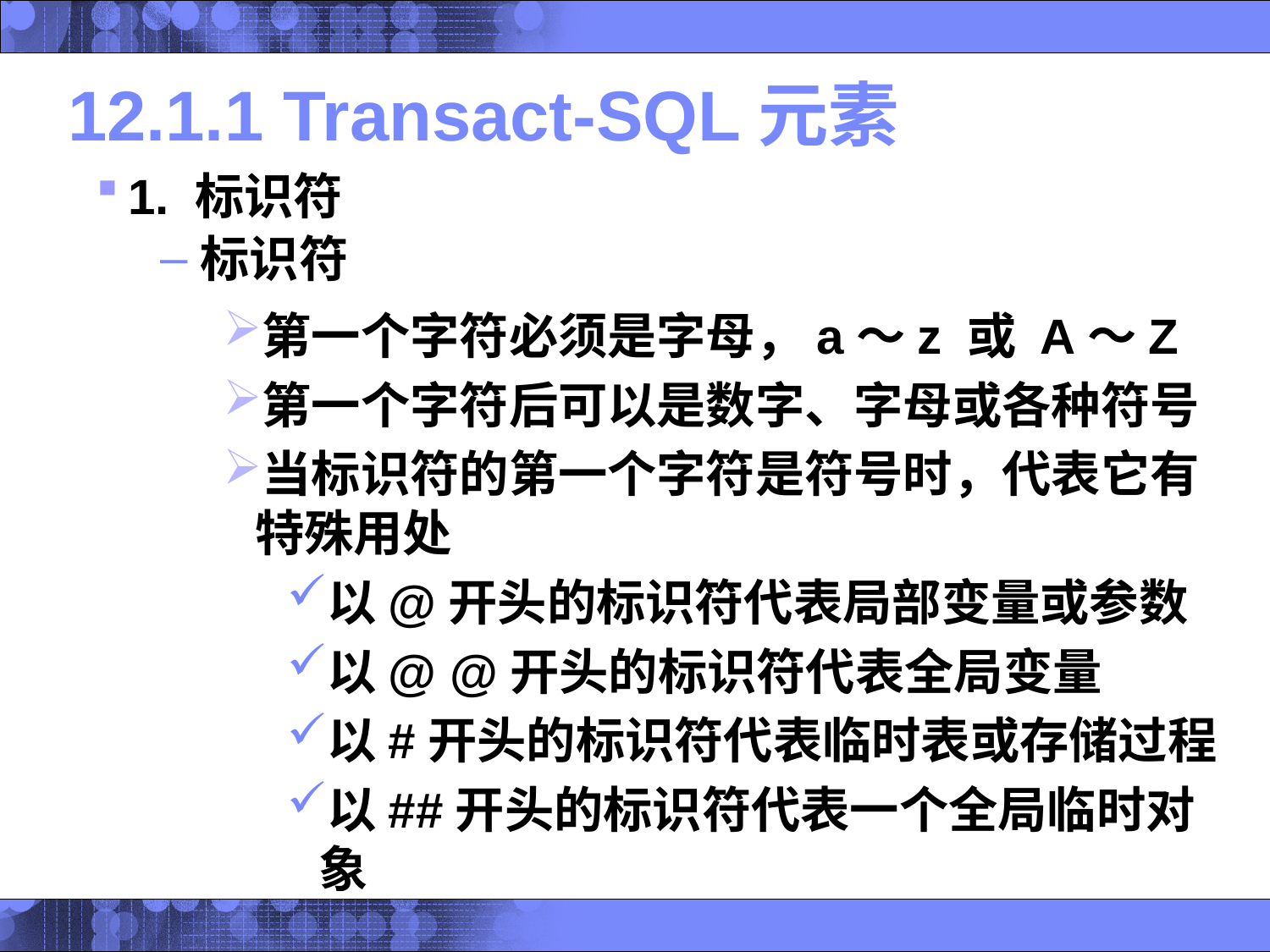

# 12.1.1 Transact-SQL元素
1. 标识符
标识符
第一个字符必须是字母，a～z 或 A～Z
第一个字符后可以是数字、字母或各种符号
当标识符的第一个字符是符号时，代表它有特殊用处
以@开头的标识符代表局部变量或参数
以@ @开头的标识符代表全局变量
以#开头的标识符代表临时表或存储过程
以##开头的标识符代表一个全局临时对象